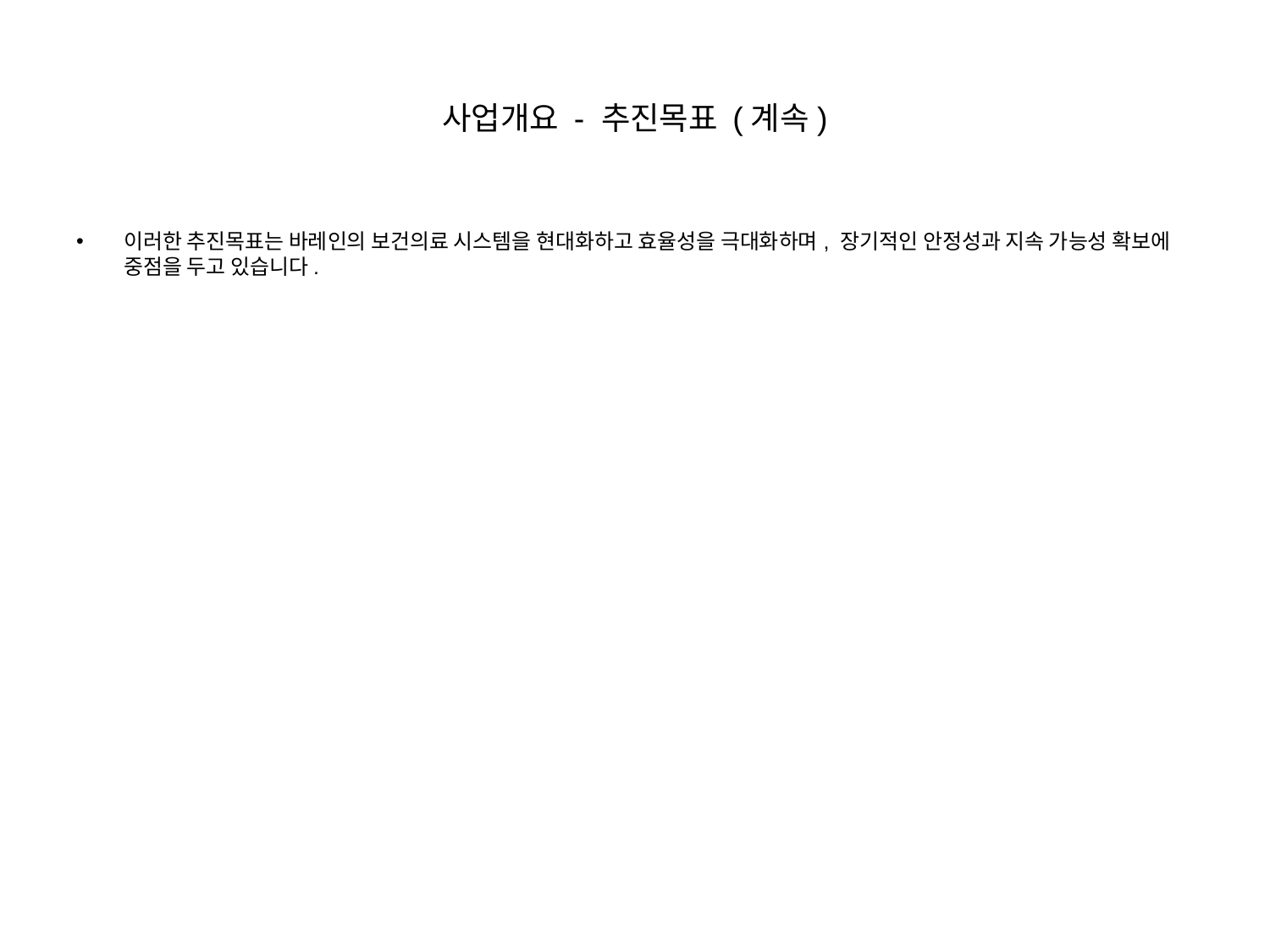

# 사업개요 - 추진목표 (계속)
이러한 추진목표는 바레인의 보건의료 시스템을 현대화하고 효율성을 극대화하며, 장기적인 안정성과 지속 가능성 확보에 중점을 두고 있습니다.